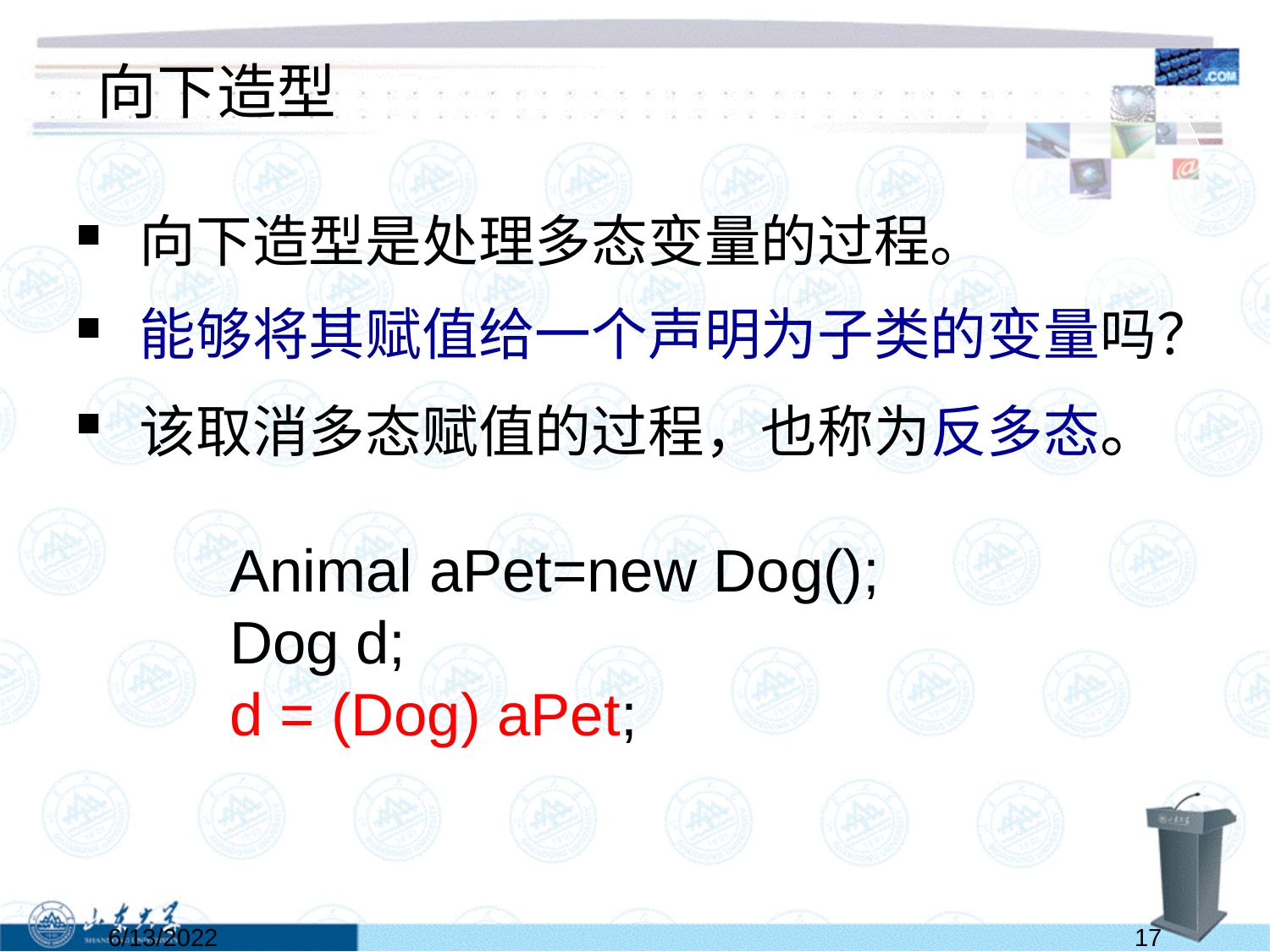

# 向下造型

向下造型是处理多态变量的过程。
能够将其赋值给一个声明为子类的变量吗？
该取消多态赋值的过程，也称为反多态。
Animal aPet=new Dog();
Dog d;
d = (Dog) aPet;
6/13/2022
17